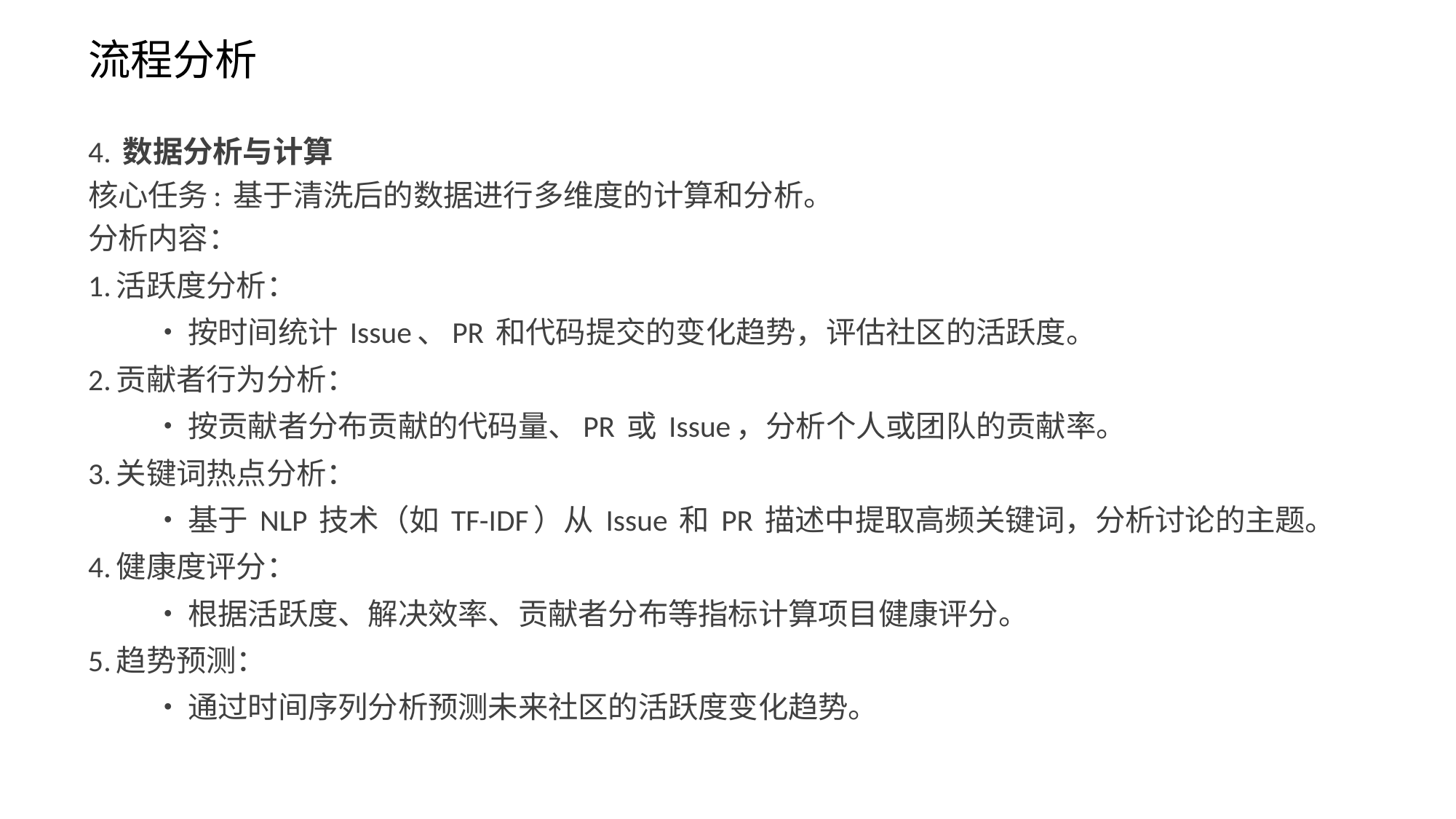

# 流程分析
4. 数据分析与计算
核心任务: 基于清洗后的数据进行多维度的计算和分析。
分析内容：
1.活跃度分析：
•按时间统计 Issue、PR 和代码提交的变化趋势，评估社区的活跃度。
2.贡献者行为分析：
•按贡献者分布贡献的代码量、PR 或 Issue，分析个人或团队的贡献率。
3.关键词热点分析：
•基于 NLP 技术（如 TF-IDF）从 Issue 和 PR 描述中提取高频关键词，分析讨论的主题。
4.健康度评分：
•根据活跃度、解决效率、贡献者分布等指标计算项目健康评分。
5.趋势预测：
•通过时间序列分析预测未来社区的活跃度变化趋势。